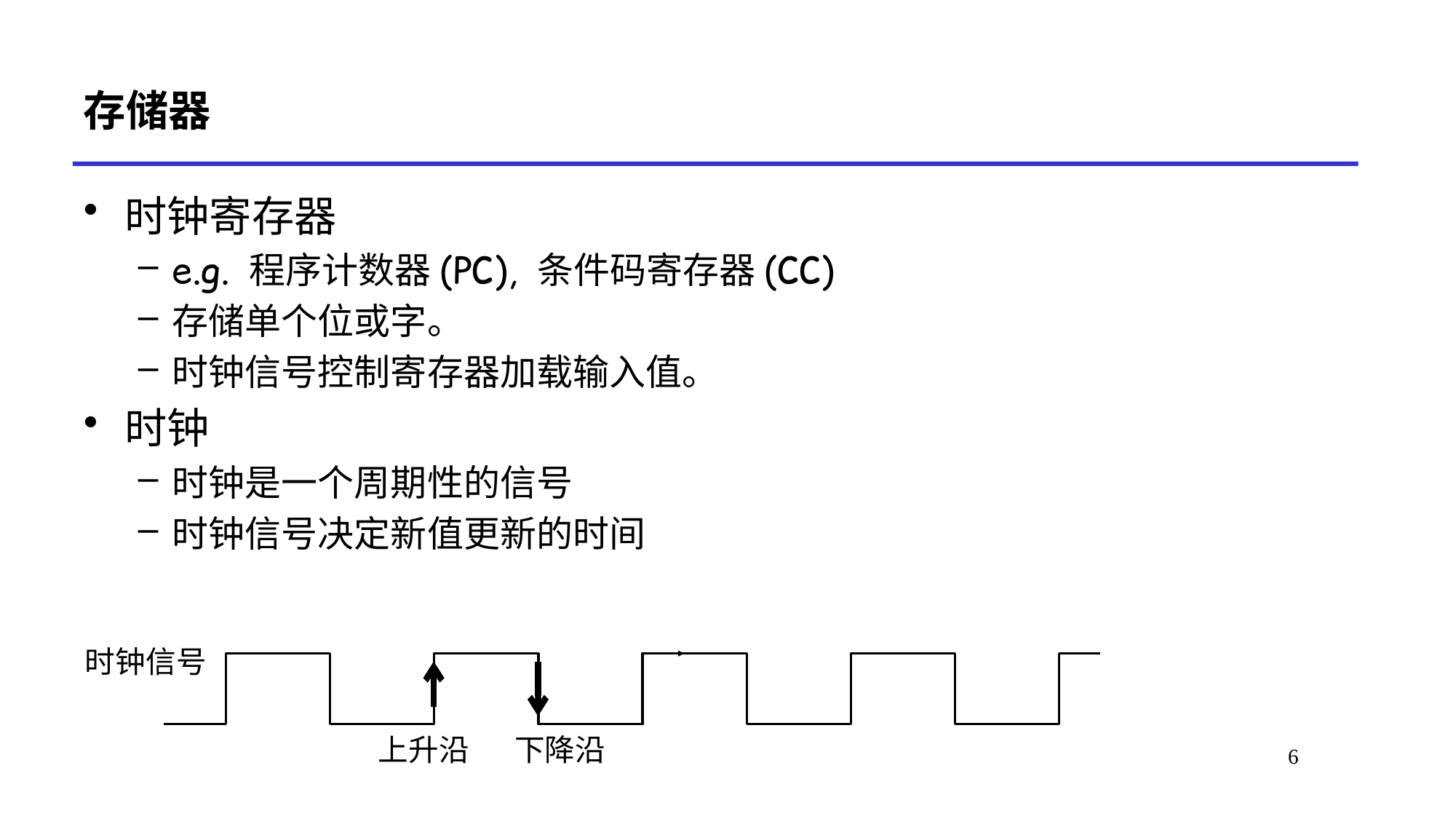

# 存储器
时钟寄存器
e.g. 程序计数器(PC), 条件码寄存器(CC)
存储单个位或字。
时钟信号控制寄存器加载输入值。
时钟
时钟是一个周期性的信号
时钟信号决定新值更新的时间
时钟信号

上升沿
下降沿
6